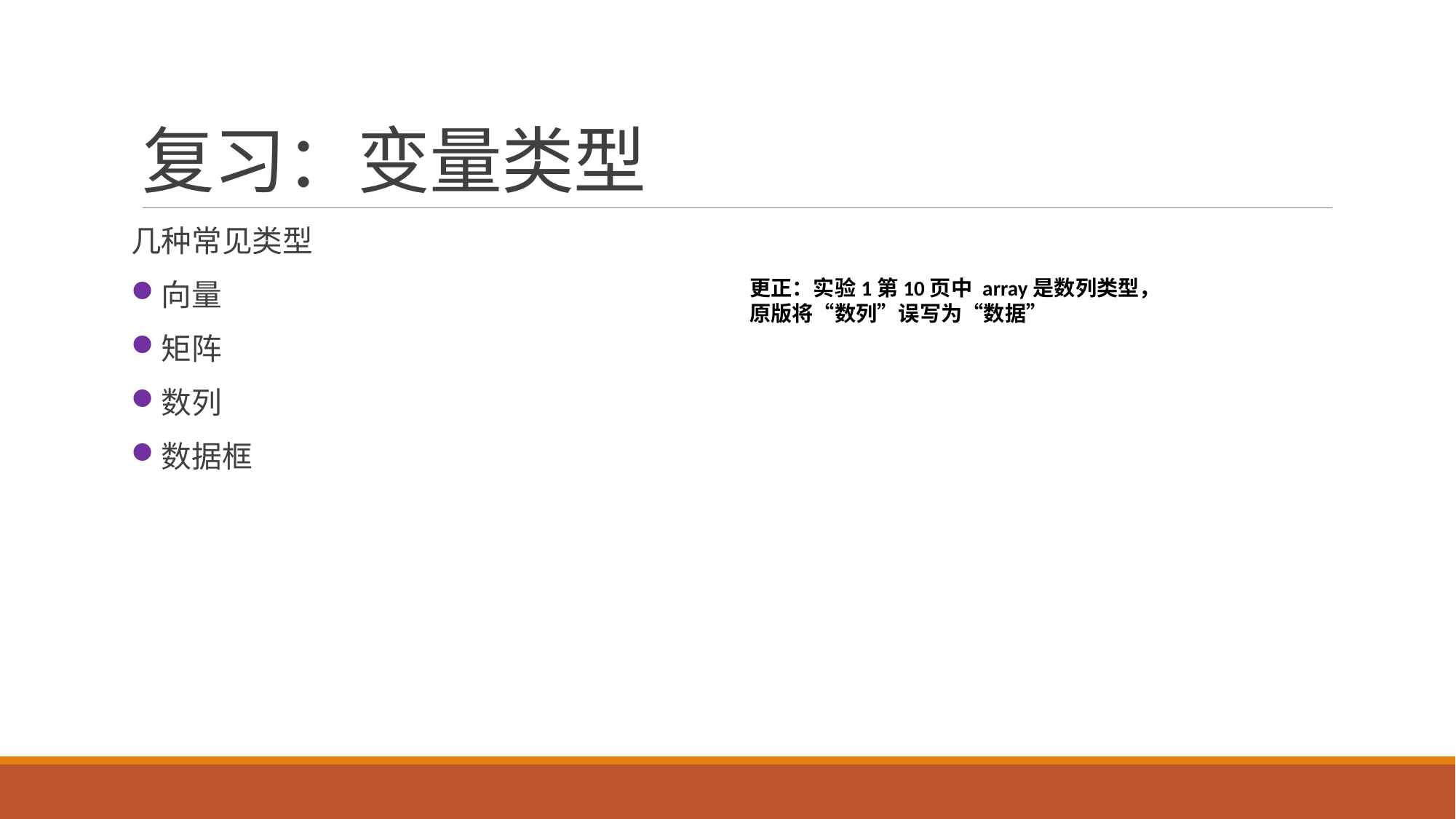

# 复习：变量类型
几种常见类型
向量
矩阵
数列
数据框
更正：实验1第10页中 array是数列类型，
原版将“数列”误写为“数据”